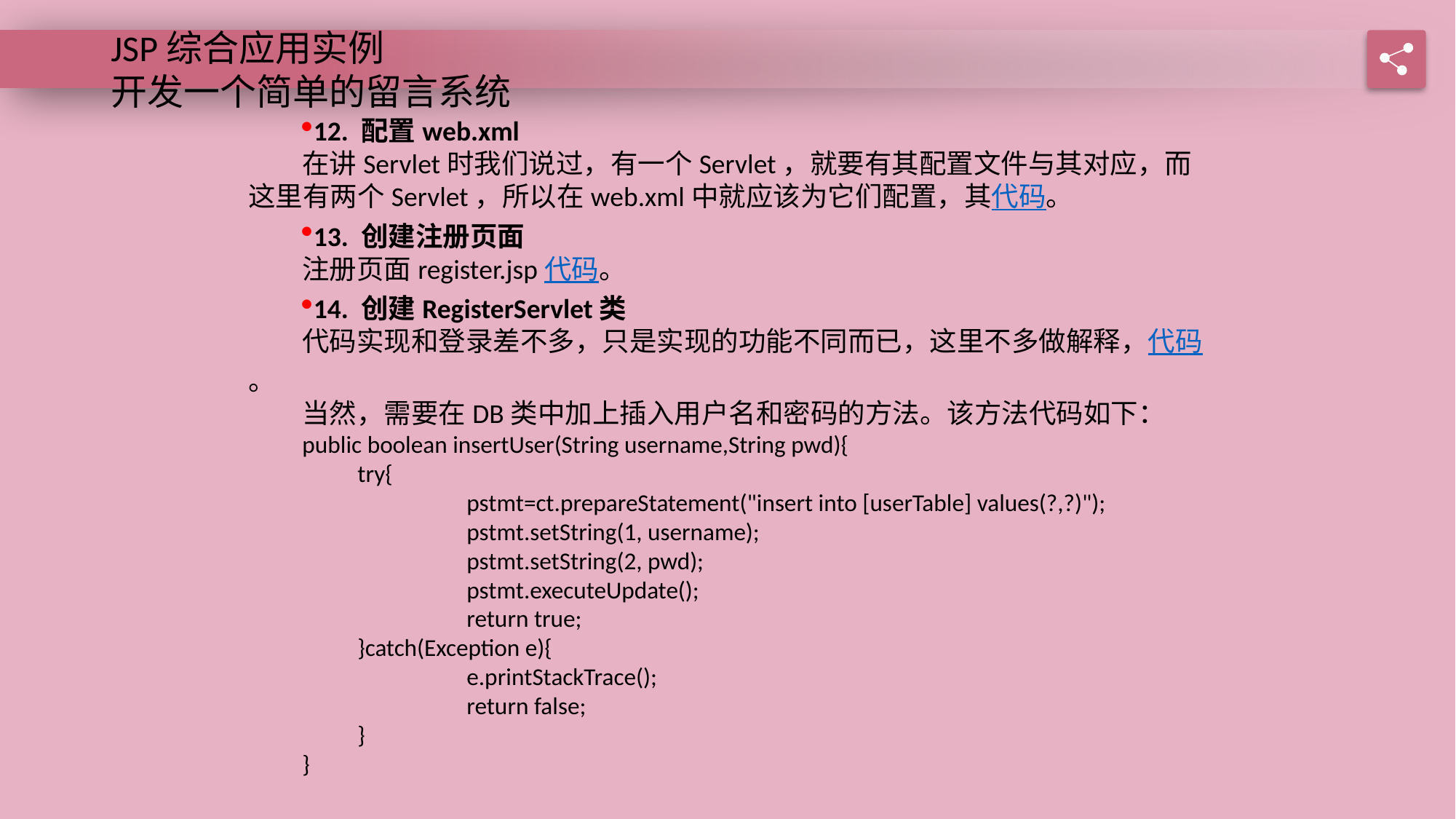

JSP综合应用实例
开发一个简单的留言系统
12. 配置web.xml
在讲Servlet时我们说过，有一个Servlet，就要有其配置文件与其对应，而这里有两个Servlet，所以在web.xml中就应该为它们配置，其代码。
13. 创建注册页面
注册页面register.jsp代码。
14. 创建RegisterServlet类
代码实现和登录差不多，只是实现的功能不同而已，这里不多做解释，代码。
当然，需要在DB类中加上插入用户名和密码的方法。该方法代码如下：
public boolean insertUser(String username,String pwd){
	try{
		pstmt=ct.prepareStatement("insert into [userTable] values(?,?)");
		pstmt.setString(1, username);
		pstmt.setString(2, pwd);
		pstmt.executeUpdate();
		return true;
	}catch(Exception e){
		e.printStackTrace();
		return false;
	}
}

87